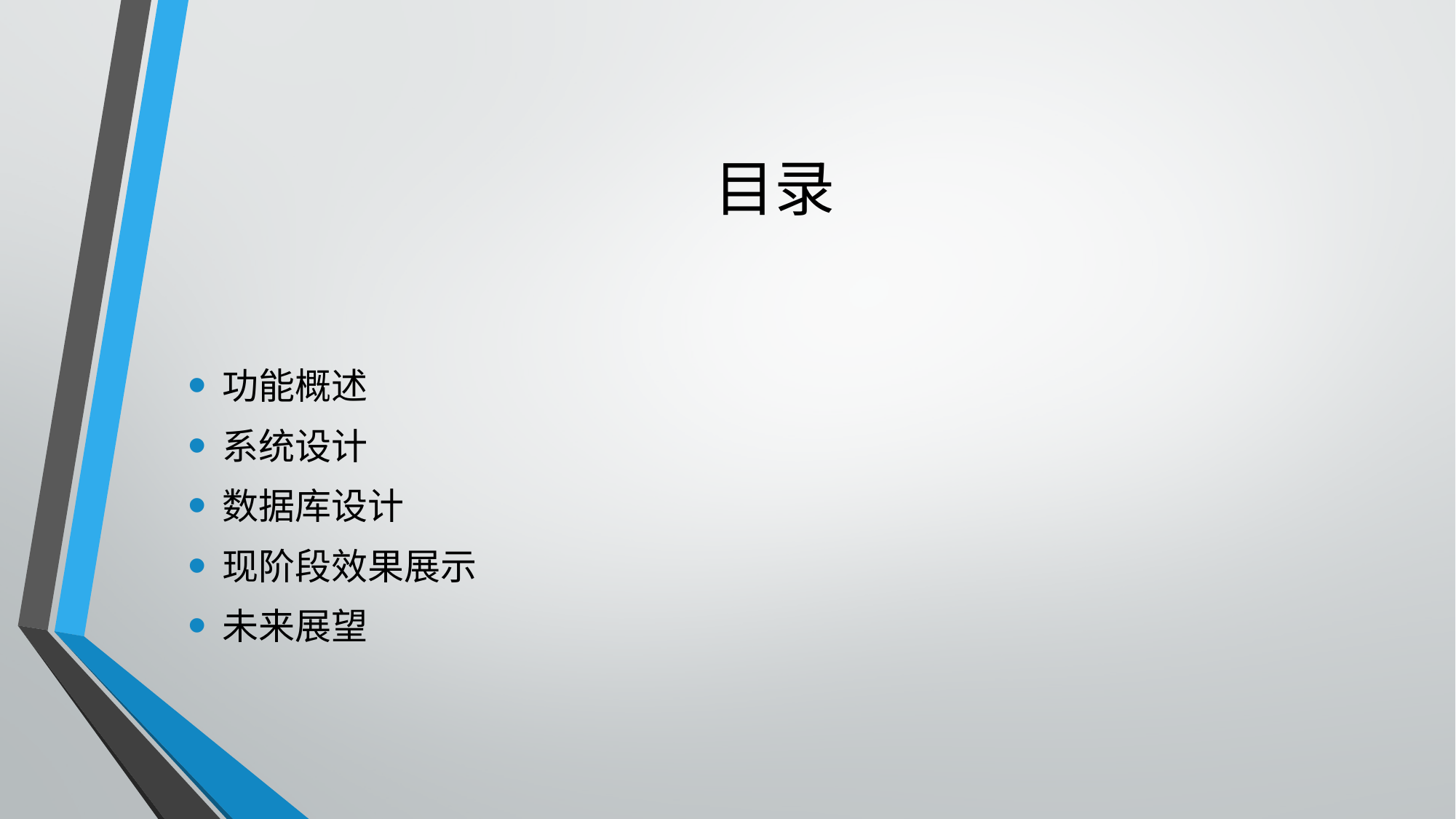

# 目录
功能概述
系统设计
数据库设计
现阶段效果展示
未来展望